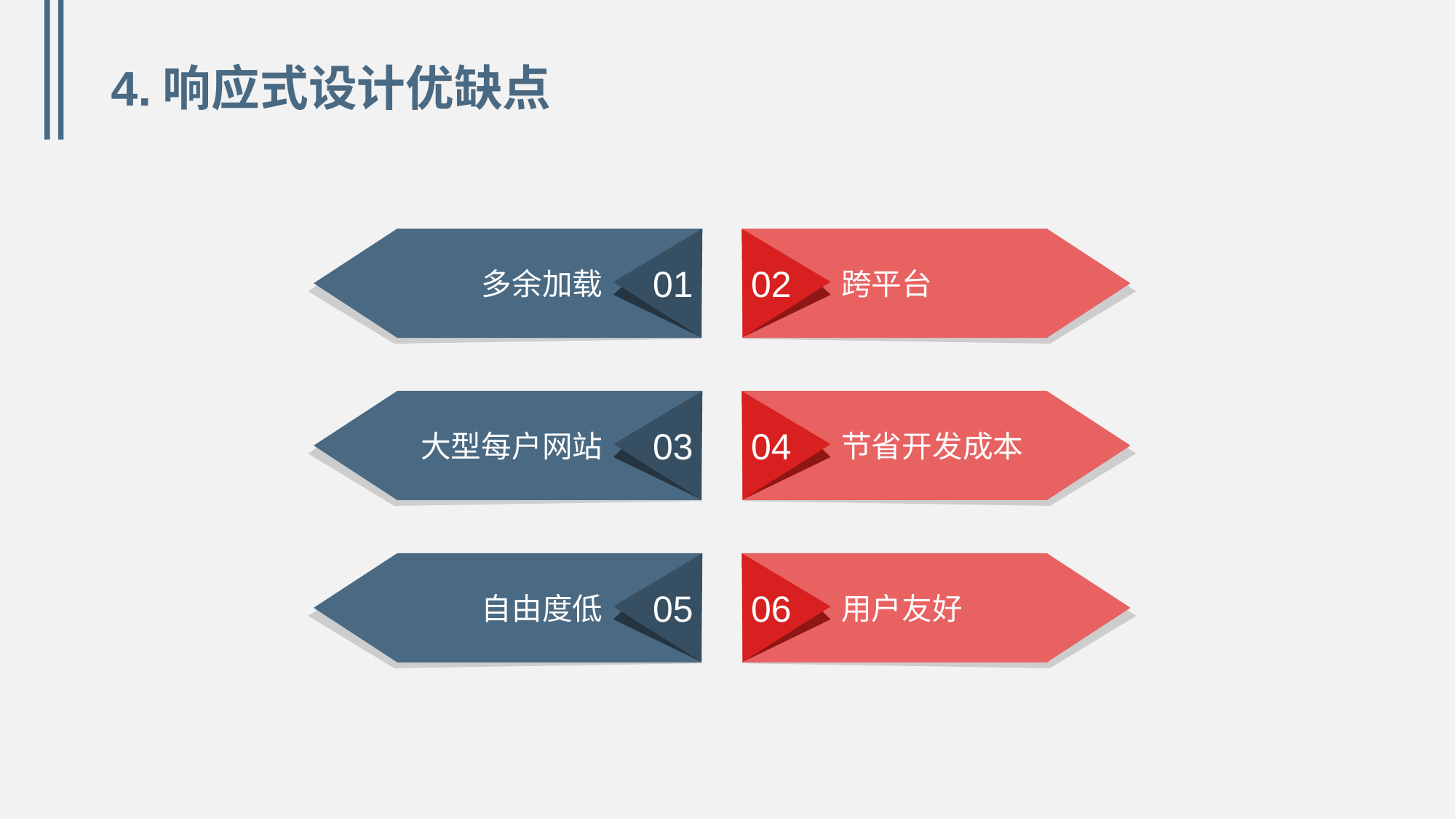

4.响应式设计优缺点
多余加载
01

02
跨平台

大型每户网站
03

04
节省开发成本

自由度低
05

06
用户友好